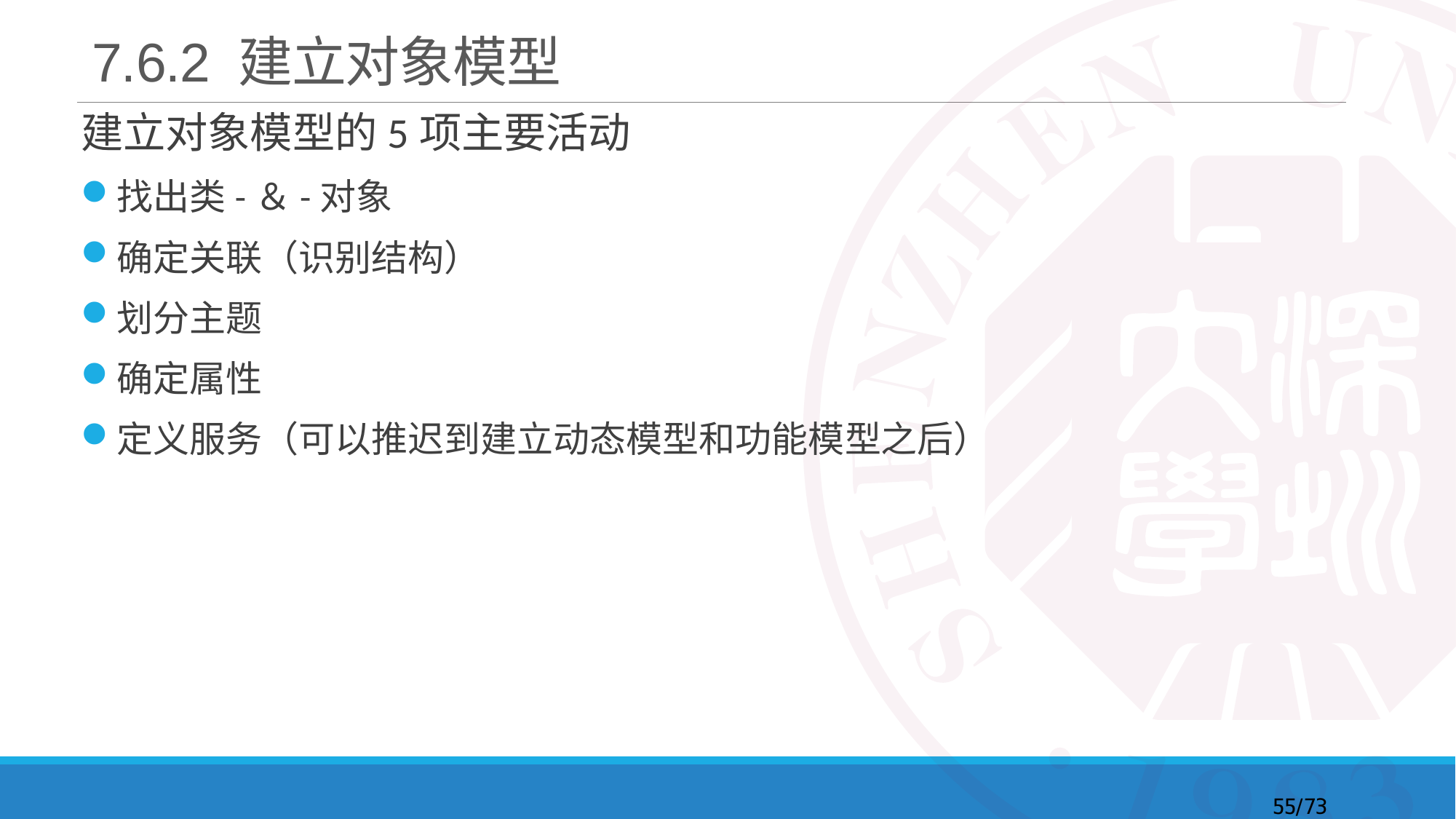

# 7.6.2 建立对象模型
建立对象模型的5项主要活动
找出类-＆-对象
确定关联（识别结构）
划分主题
确定属性
定义服务（可以推迟到建立动态模型和功能模型之后）

55/73